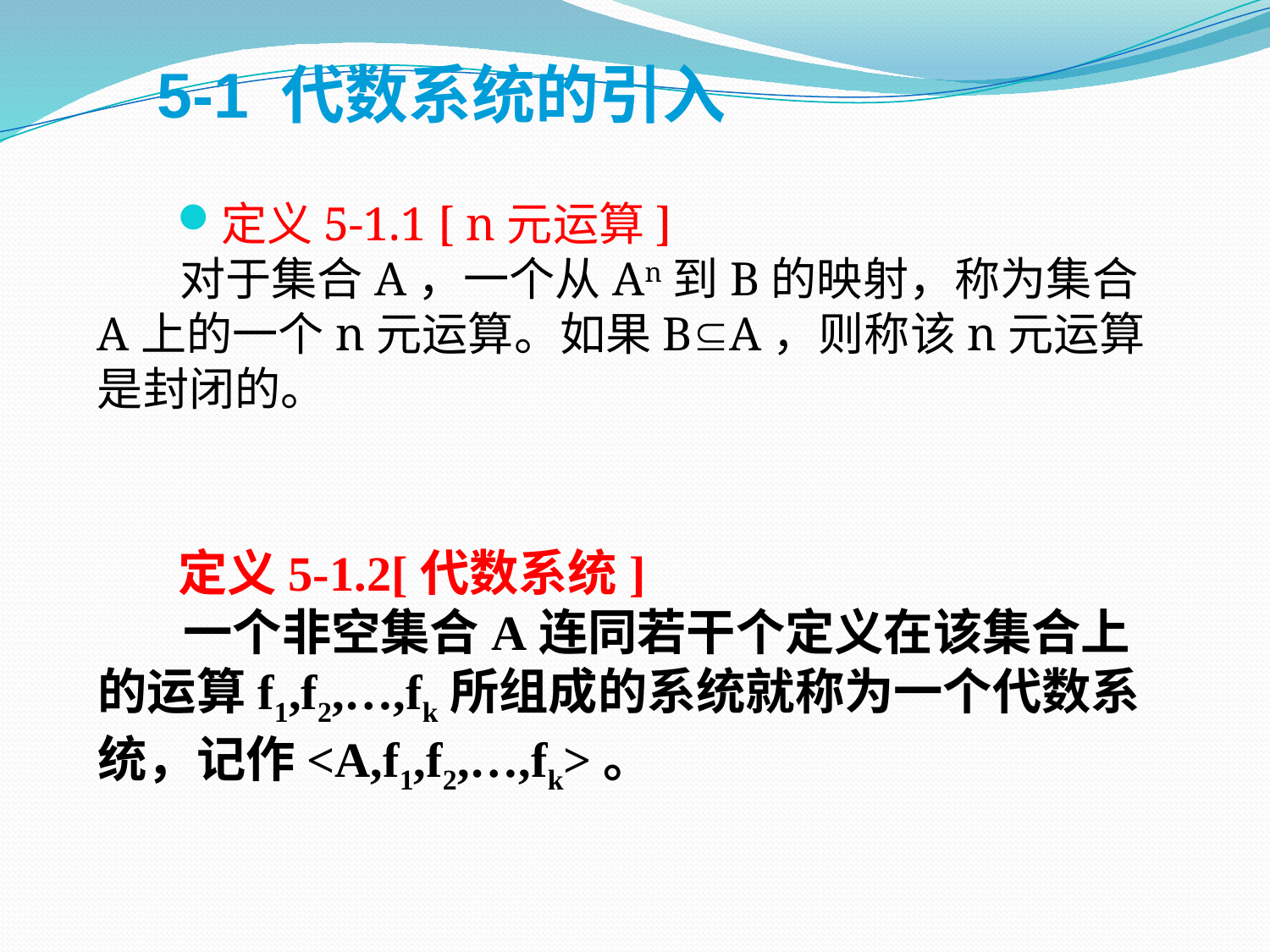

5-1 代数系统的引入
定义5-1.1 [ n元运算]
      对于集合A，一个从An到B的映射，称为集合A上的一个n元运算。如果B⊆A，则称该n元运算是封闭的。
定义5-1.2[代数系统]
      一个非空集合A连同若干个定义在该集合上的运算f1,f2,…,fk所组成的系统就称为一个代数系统，记作<A,f1,f2,…,fk>。